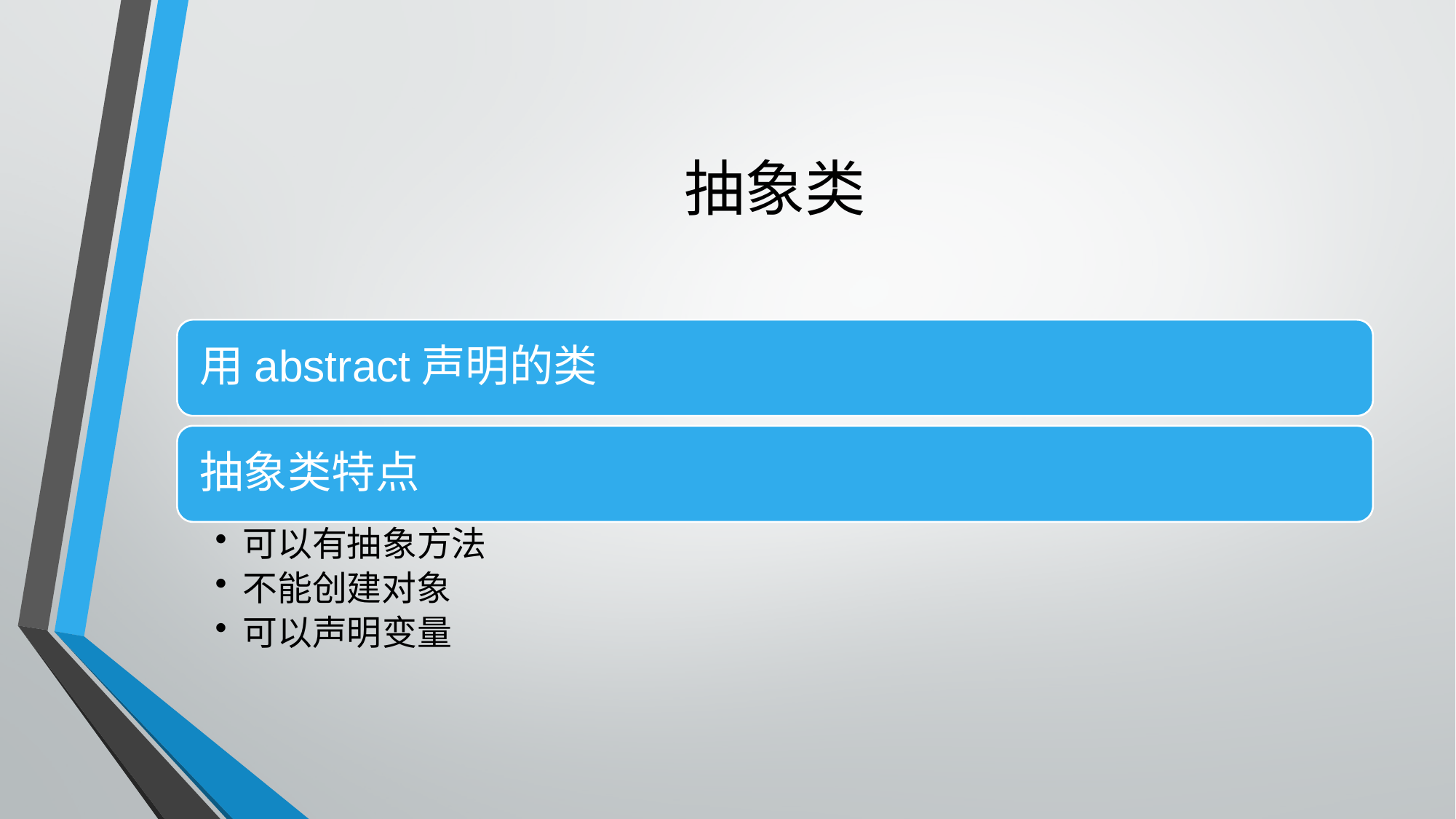

# 抽象类
用abstract声明的类
抽象类特点
可以有抽象方法
不能创建对象
可以声明变量